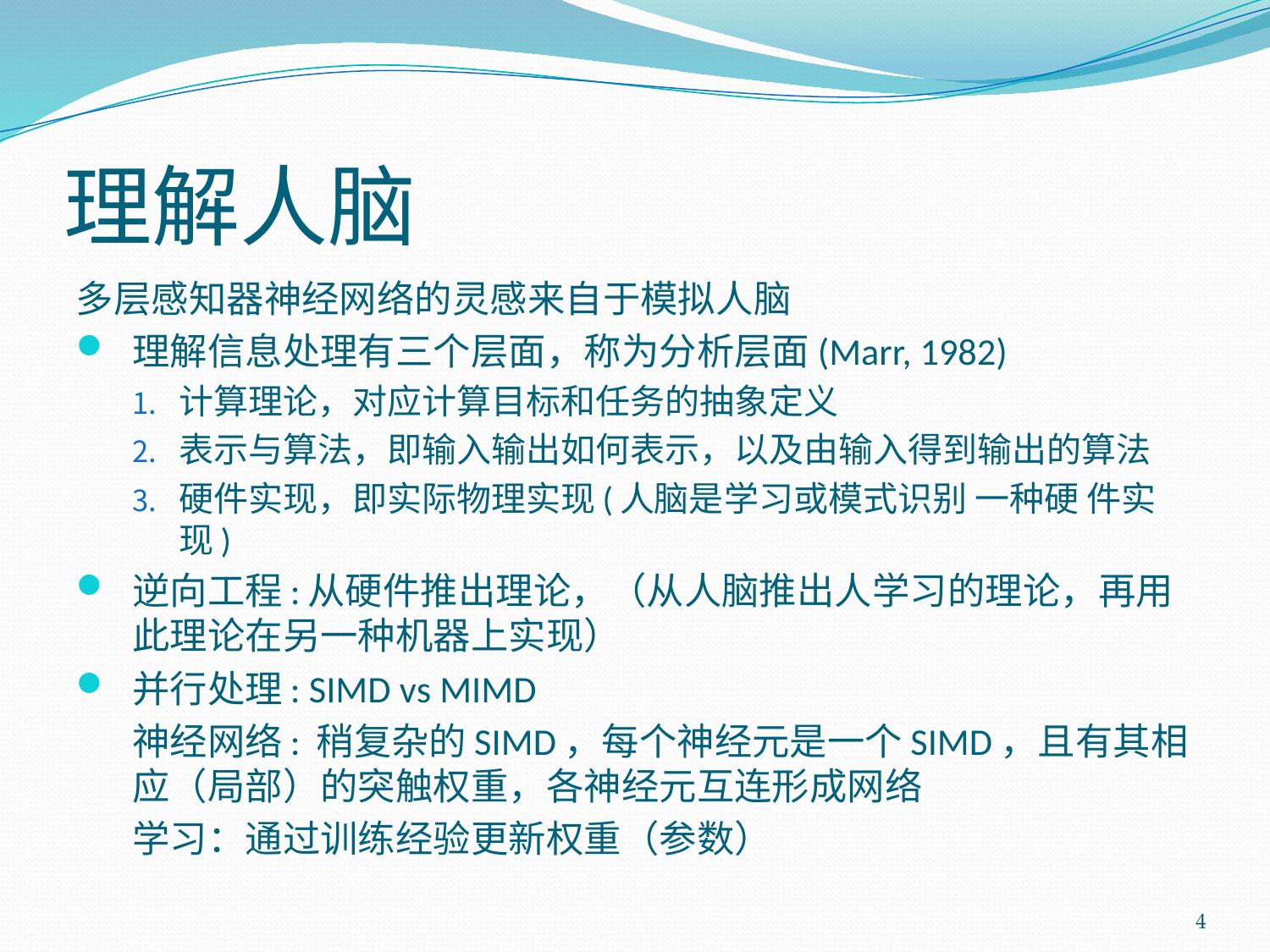

# 理解人脑
多层感知器神经网络的灵感来自于模拟人脑
理解信息处理有三个层面，称为分析层面(Marr, 1982)
计算理论，对应计算目标和任务的抽象定义
表示与算法，即输入输出如何表示，以及由输入得到输出的算法
硬件实现，即实际物理实现(人脑是学习或模式识别 一种硬 件实现)
逆向工程:从硬件推出理论，（从人脑推出人学习的理论，再用此理论在另一种机器上实现）
并行处理: SIMD vs MIMD
	神经网络: 稍复杂的SIMD，每个神经元是一个SIMD，且有其相应（局部）的突触权重，各神经元互连形成网络
	学习：通过训练经验更新权重（参数）
4